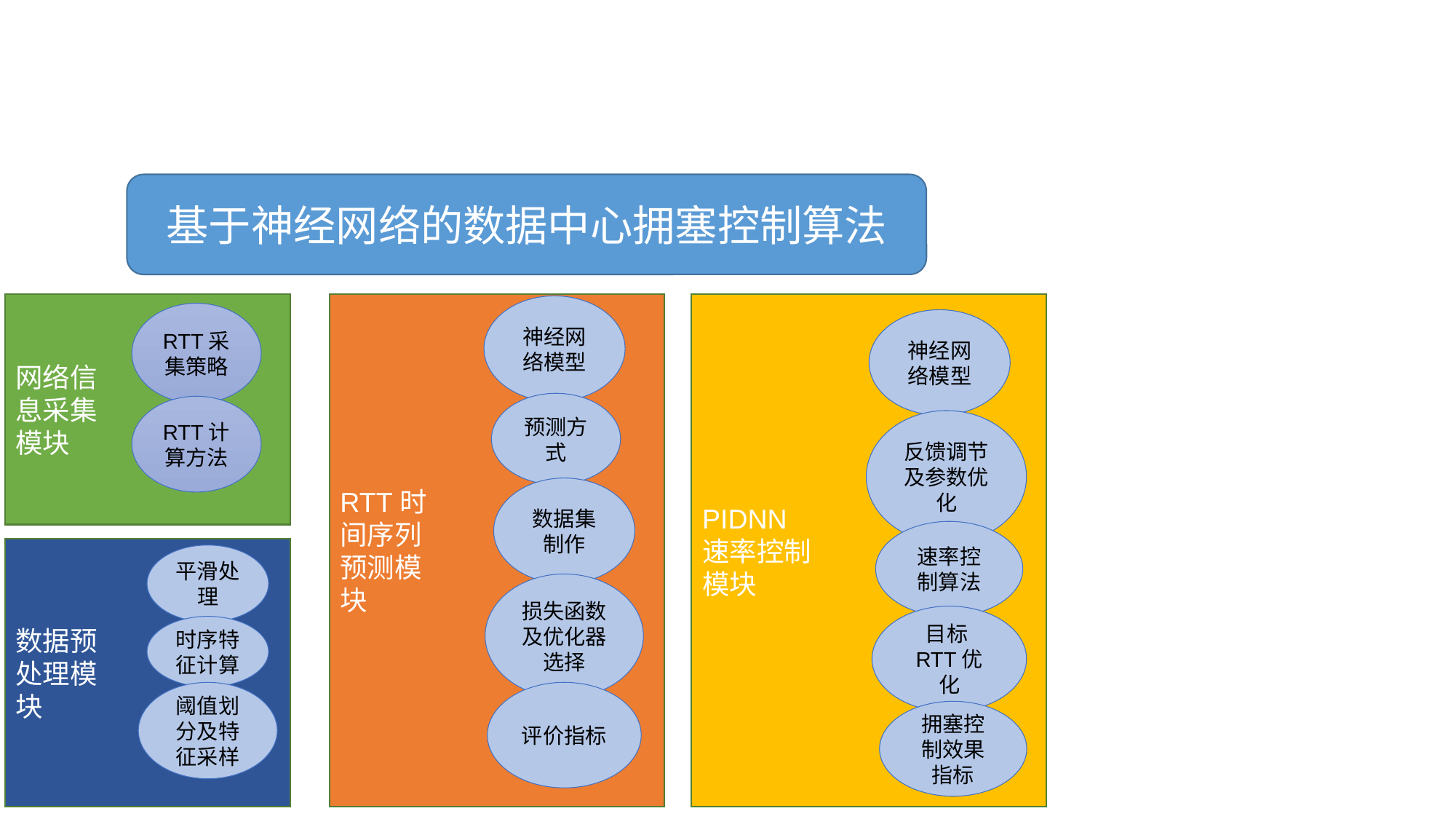

基于神经网络的数据中心拥塞控制算法
网络信息采集模块
RTT时间序列预测模块
PIDNN速率控制模块
神经网络模型
RTT采集策略
神经网络模型
预测方式
RTT计算方法
反馈调节及参数优化
数据集制作
速率控制算法
数据预处理模块
平滑处理
损失函数及优化器选择
目标RTT优化
时序特征计算
阈值划分及特征采样
评价指标
拥塞控制效果指标